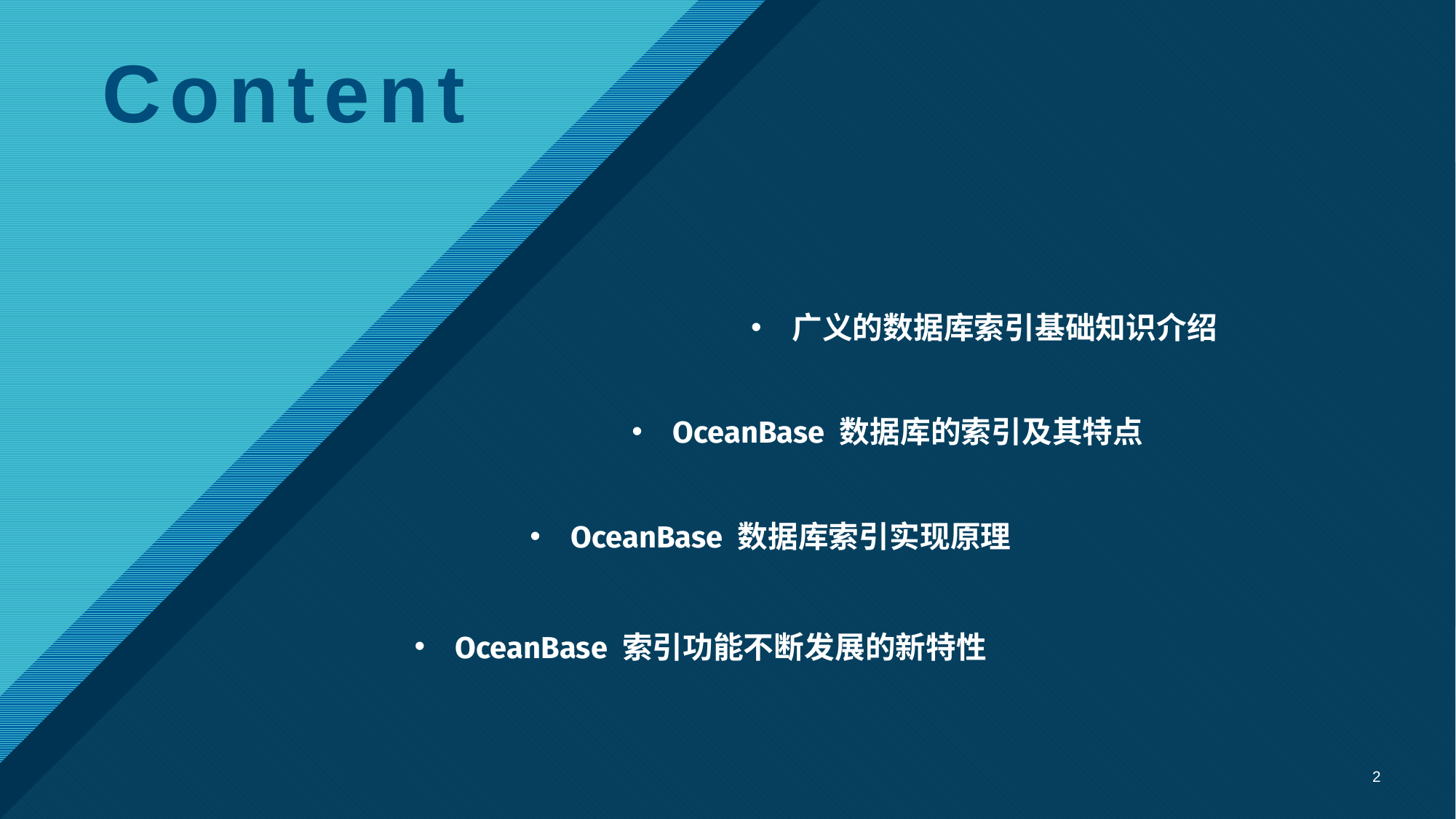

Content
# 广义的数据库索引基础知识介绍
OceanBase 数据库的索引及其特点
OceanBase 数据库索引实现原理
OceanBase 索引功能不断发展的新特性
2